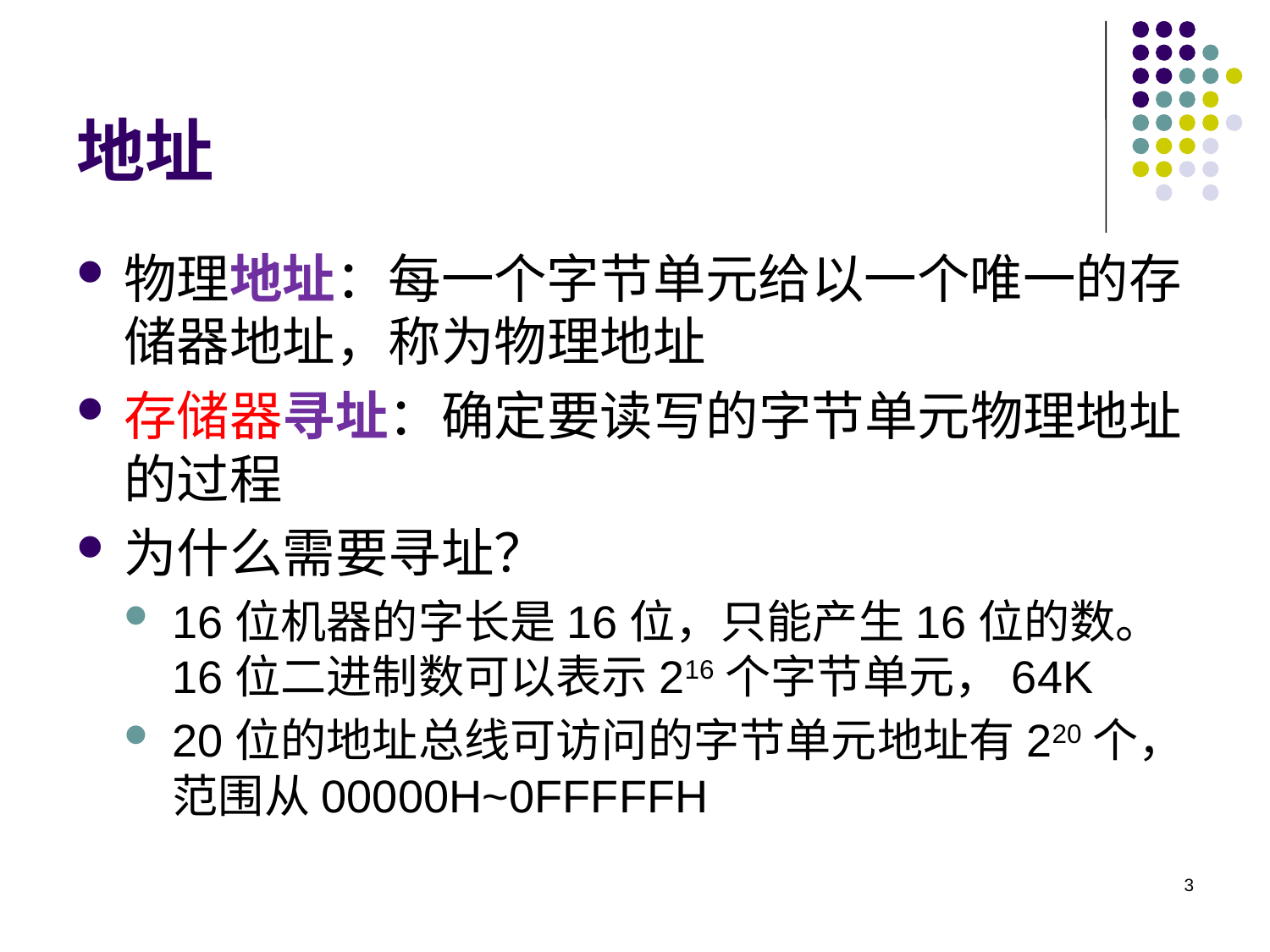

# 地址
物理地址：每一个字节单元给以一个唯一的存储器地址，称为物理地址
存储器寻址：确定要读写的字节单元物理地址的过程
为什么需要寻址？
16位机器的字长是16位，只能产生16位的数。16位二进制数可以表示216个字节单元，64K
20位的地址总线可访问的字节单元地址有220个，范围从00000H~0FFFFFH
3